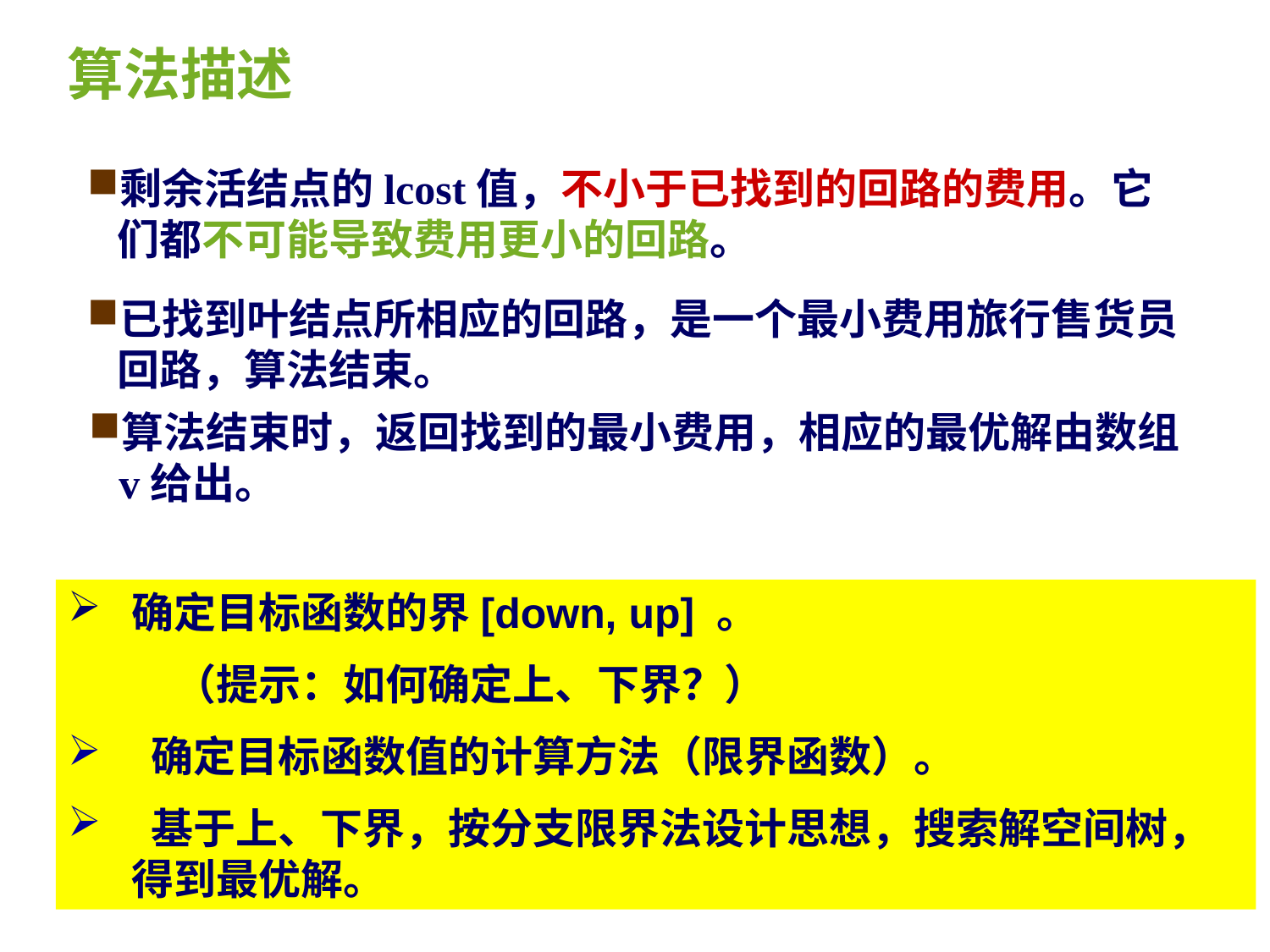

#
算法描述
剩余活结点的lcost值，不小于已找到的回路的费用。它们都不可能导致费用更小的回路。
已找到叶结点所相应的回路，是一个最小费用旅行售货员回路，算法结束。
算法结束时，返回找到的最小费用，相应的最优解由数组v给出。
确定目标函数的界[down, up] 。
          （提示：如何确定上、下界？）
 确定目标函数值的计算方法（限界函数）。
 基于上、下界，按分支限界法设计思想，搜索解空间树，得到最优解。
64